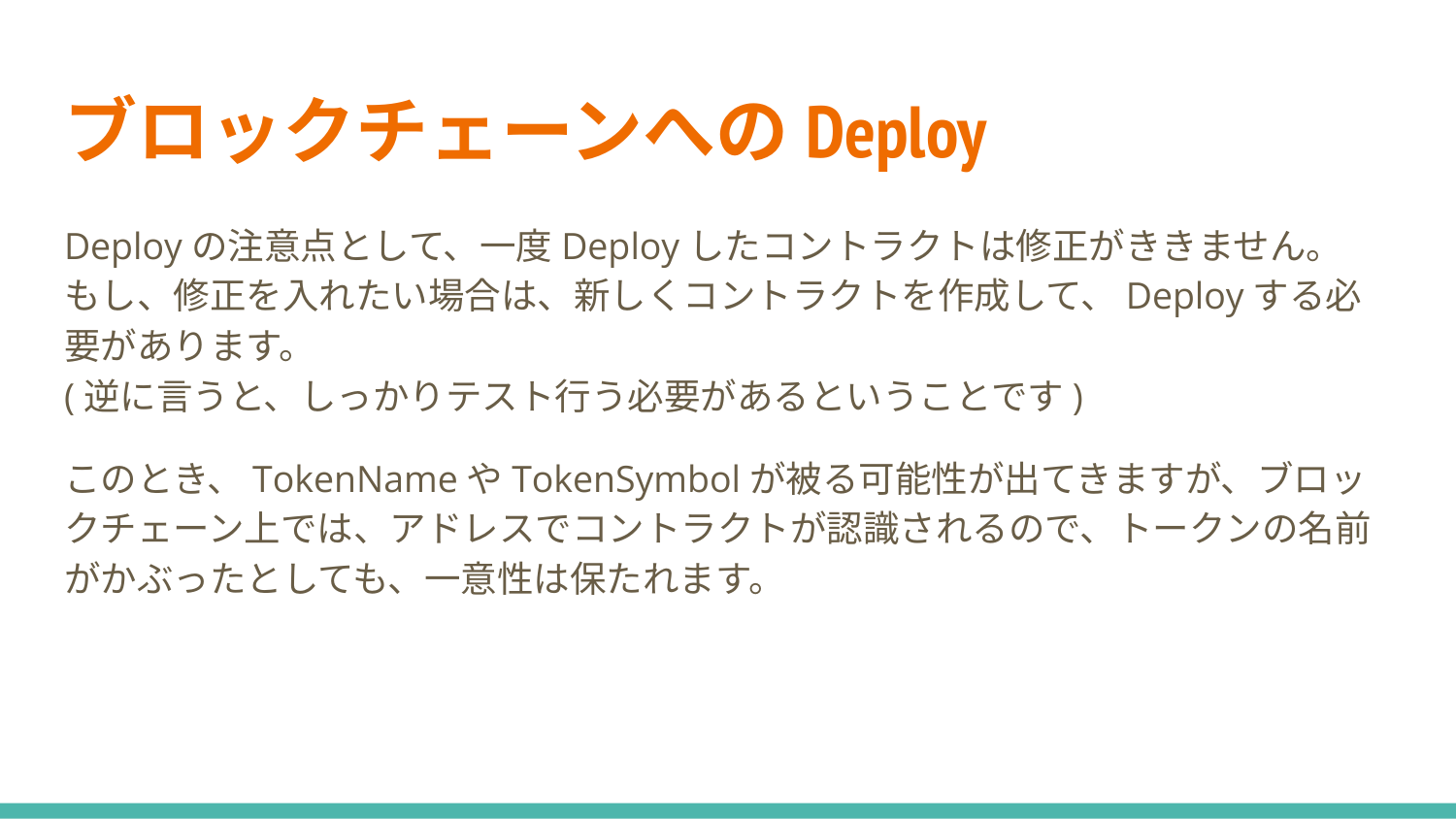

# ブロックチェーンへのDeploy
Deployの注意点として、一度Deployしたコントラクトは修正がききません。
もし、修正を入れたい場合は、新しくコントラクトを作成して、Deployする必要があります。
(逆に言うと、しっかりテスト行う必要があるということです)
このとき、TokenNameやTokenSymbolが被る可能性が出てきますが、ブロックチェーン上では、アドレスでコントラクトが認識されるので、トークンの名前がかぶったとしても、一意性は保たれます。